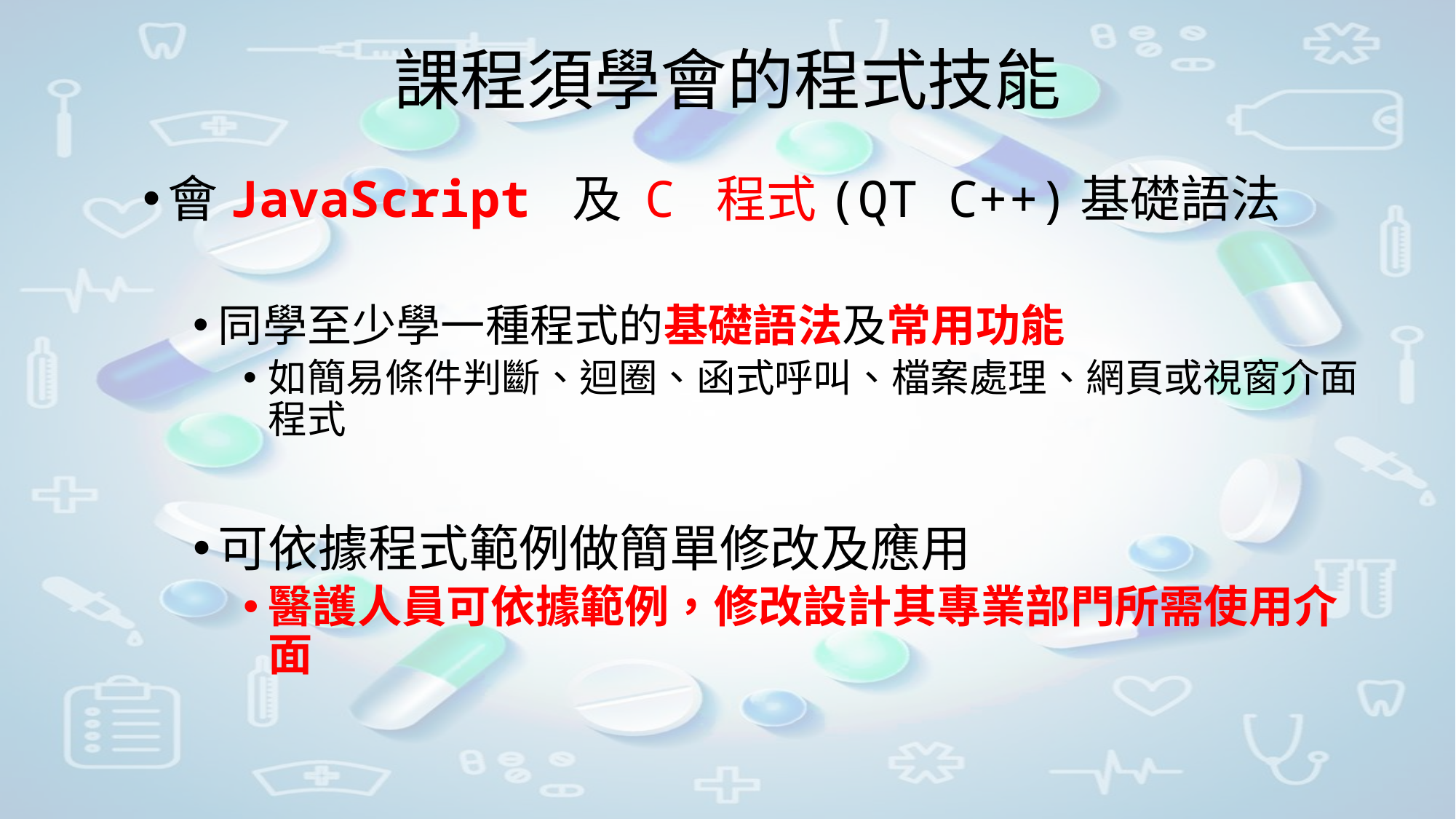

# 課程須學會的程式技能
會JavaScript 及 C 程式(QT C++)基礎語法

同學至少學一種程式的基礎語法及常用功能
如簡易條件判斷、迴圈、函式呼叫、檔案處理、網頁或視窗介面程式

可依據程式範例做簡單修改及應用
醫護人員可依據範例，修改設計其專業部門所需使用介面